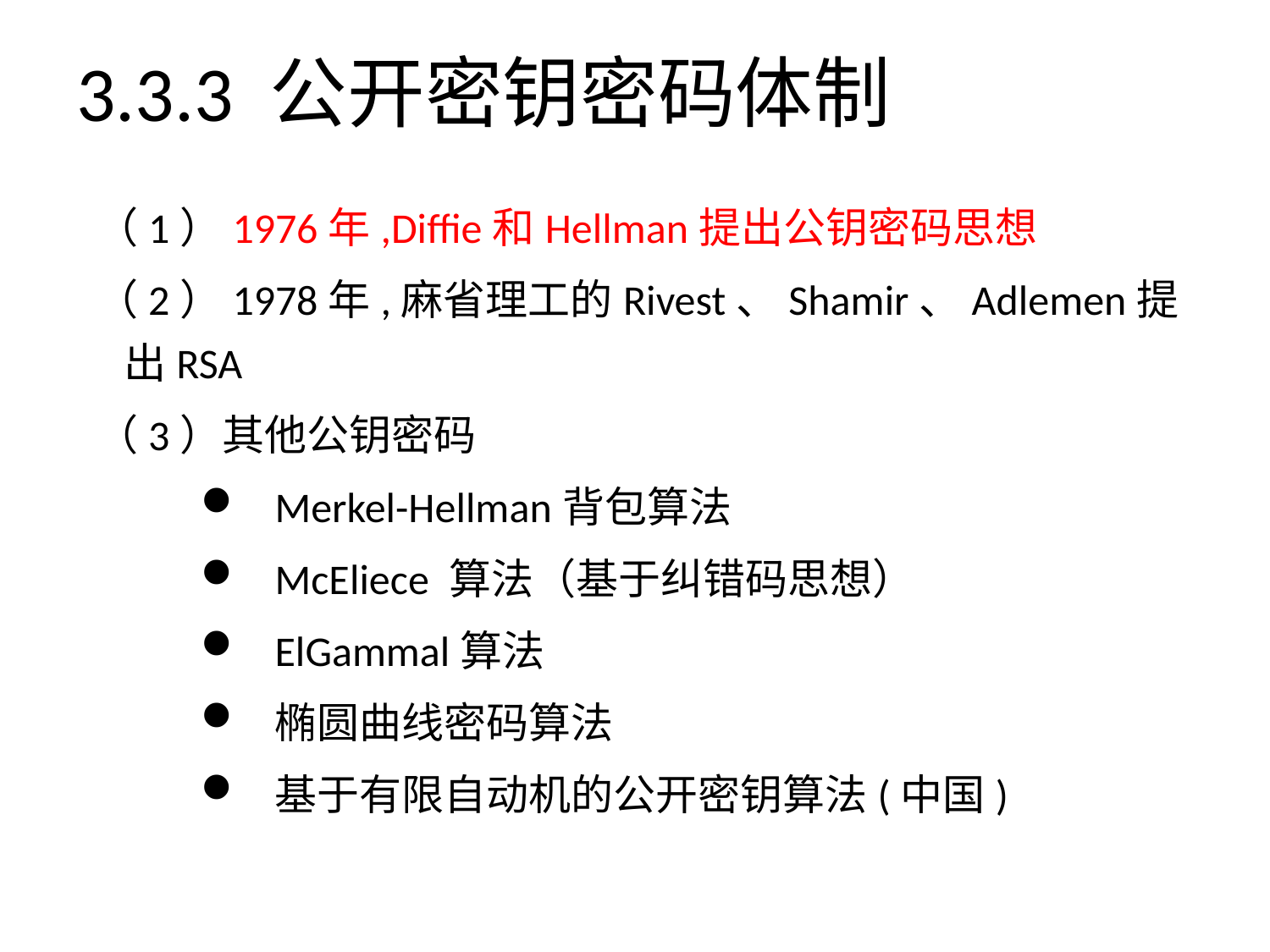

# 3.3.3 公开密钥密码体制
 （1）1976年,Diffie和Hellman提出公钥密码思想
 （2）1978年,麻省理工的Rivest、Shamir、Adlemen提出RSA
 （3）其他公钥密码
Merkel-Hellman背包算法
McEliece 算法（基于纠错码思想）
ElGammal算法
椭圆曲线密码算法
基于有限自动机的公开密钥算法(中国)